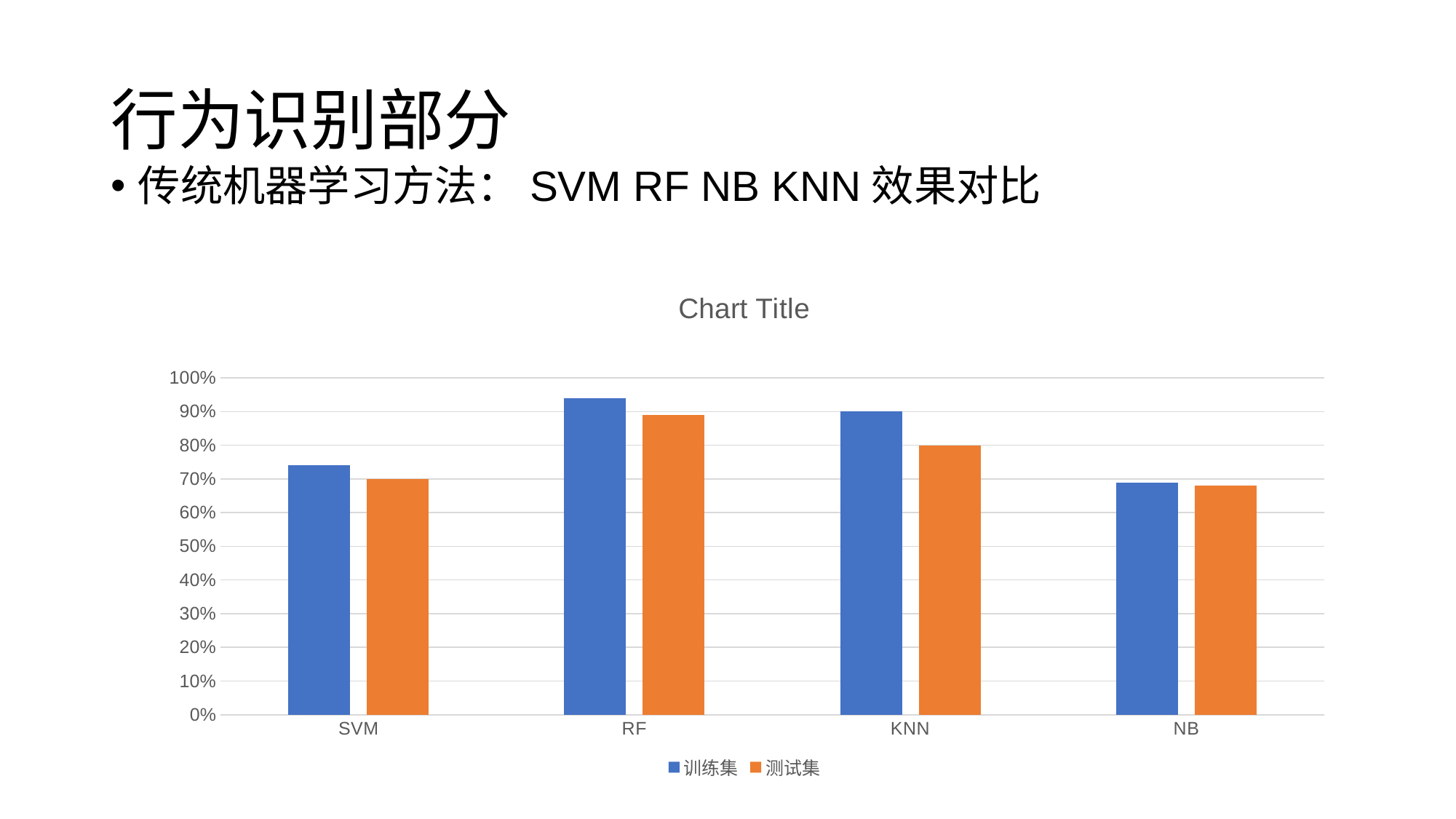

# 行为识别部分
传统机器学习方法：SVM RF NB KNN效果对比

### Chart:

| Category | 训练集 | 测试集 |
|---|---|---|
| SVM | 0.74 | 0.7 |
| RF | 0.94 | 0.89 |
| KNN | 0.9 | 0.8 |
| NB | 0.688 | 0.6803 |